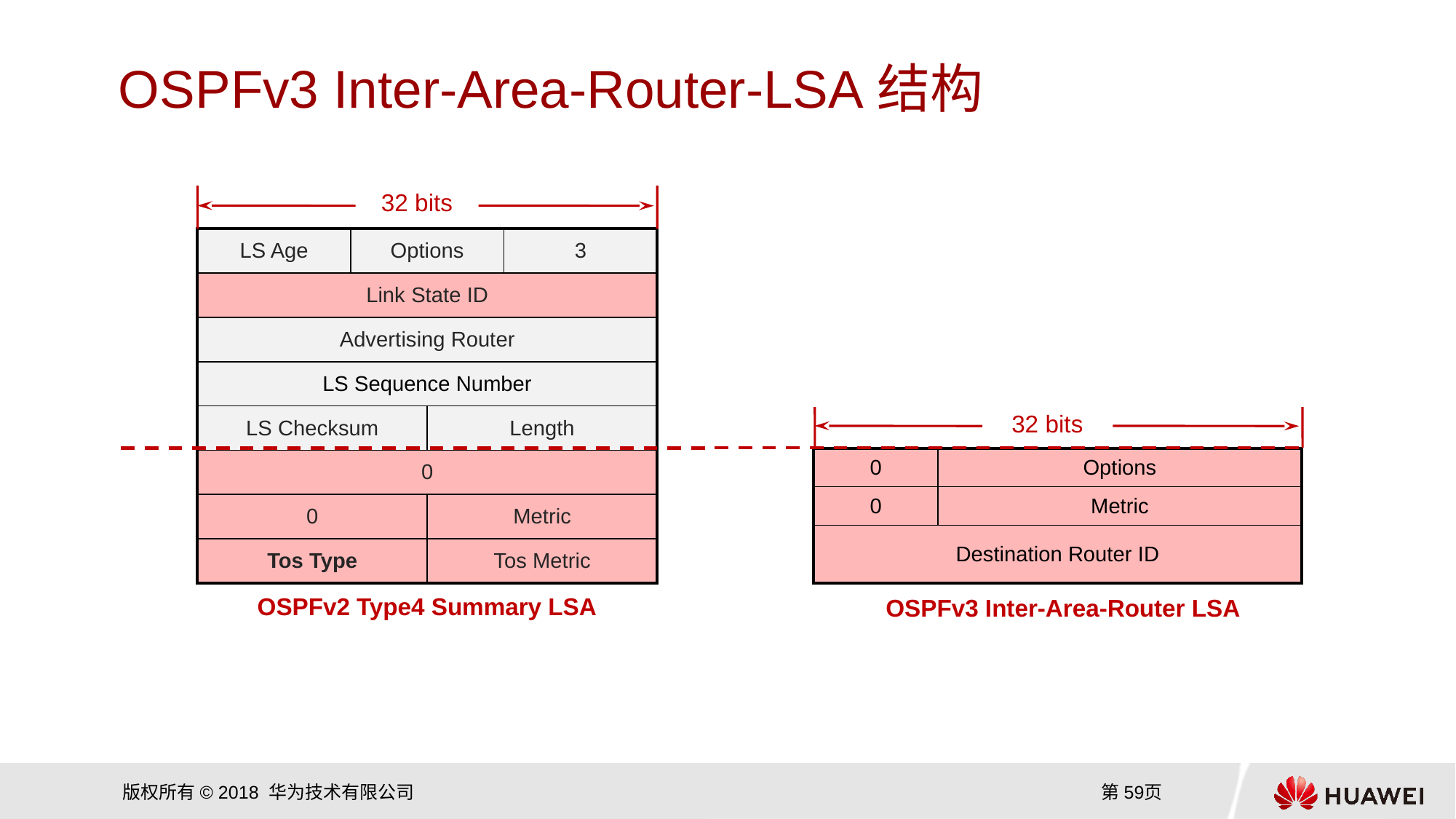

# OSPFv3 Inter-Area-Router-LSA结构
32 bits

| LS Age | Options |  | 3 |
| --- | --- | --- | --- |
| Link State ID |  |  |  |
| Advertising Router |  |  |  |
| LS Sequence Number |  |  |  |
| LS Checksum |  | Length |  |
| 0 |  |  |  |
| 0 |  | Metric |  |
| Tos Type |  | Tos Metric |  |
32 bits

| 0 | Options |
| --- | --- |
| 0 | Metric |
| Destination Router ID |  |
OSPFv2 Type4 Summary LSA
OSPFv3 Inter-Area-Router LSA